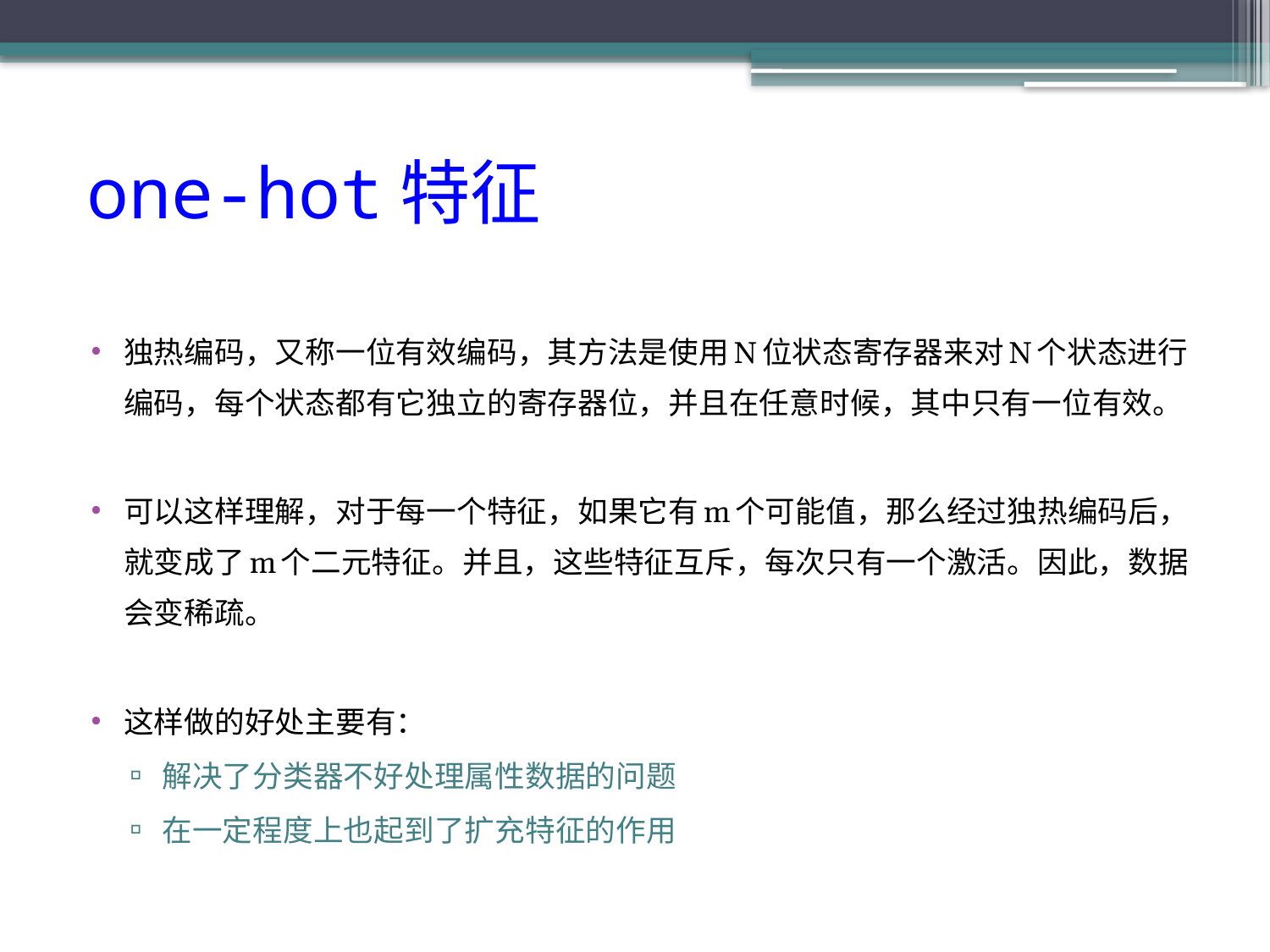

# one-hot特征
独热编码，又称一位有效编码，其方法是使用N位状态寄存器来对N个状态进行编码，每个状态都有它独立的寄存器位，并且在任意时候，其中只有一位有效。

可以这样理解，对于每一个特征，如果它有m个可能值，那么经过独热编码后，就变成了m个二元特征。并且，这些特征互斥，每次只有一个激活。因此，数据会变稀疏。

这样做的好处主要有：
解决了分类器不好处理属性数据的问题
在一定程度上也起到了扩充特征的作用